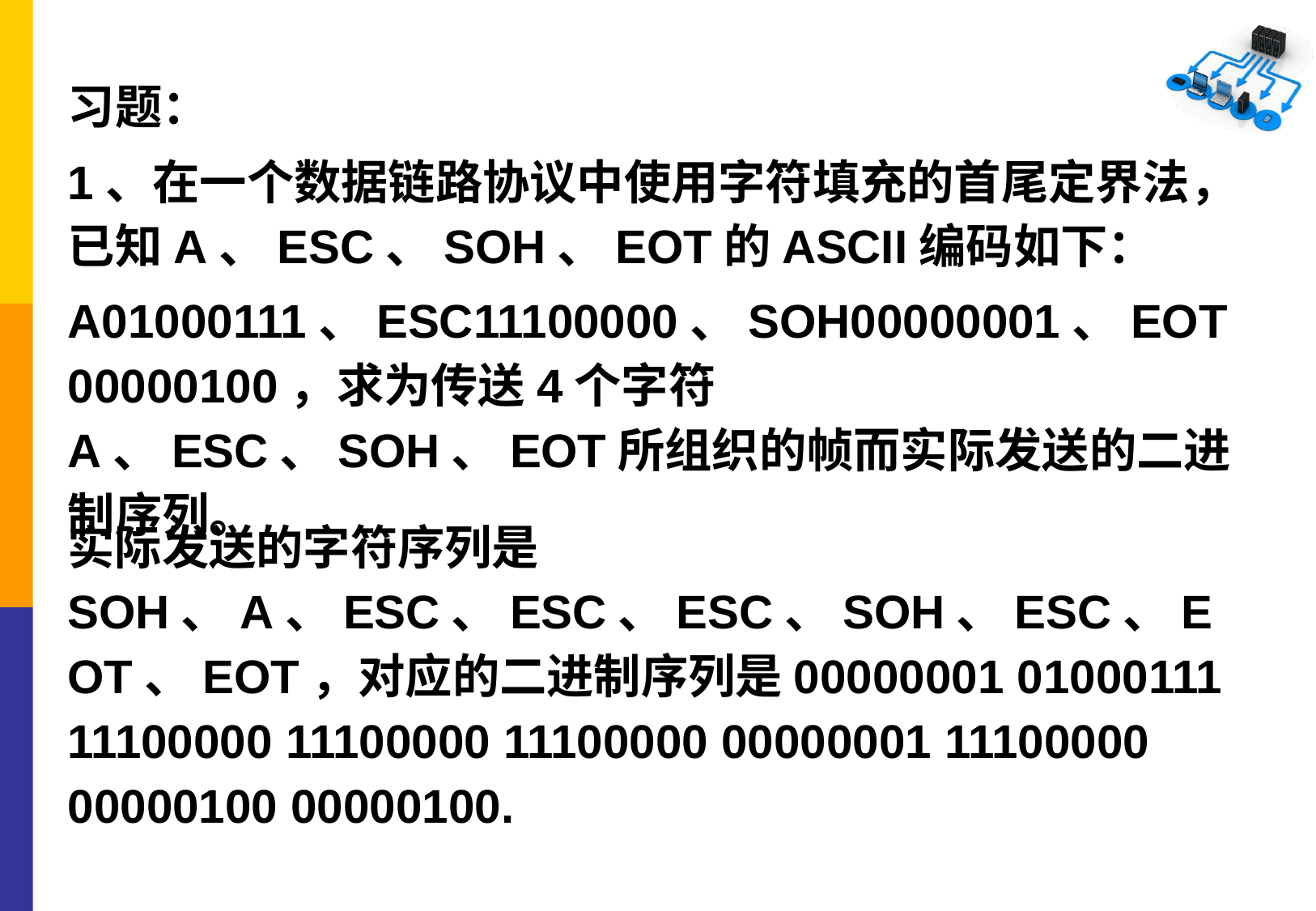

习题：
1、在一个数据链路协议中使用字符填充的首尾定界法，已知A、ESC、SOH、EOT的ASCII编码如下：
A01000111、ESC11100000、SOH00000001、EOT00000100，求为传送4个字符A、ESC、SOH、EOT所组织的帧而实际发送的二进制序列。
实际发送的字符序列是SOH、A、ESC、ESC、ESC、SOH、ESC、EOT、EOT，对应的二进制序列是00000001 01000111 11100000 11100000 11100000 00000001 11100000 00000100 00000100.